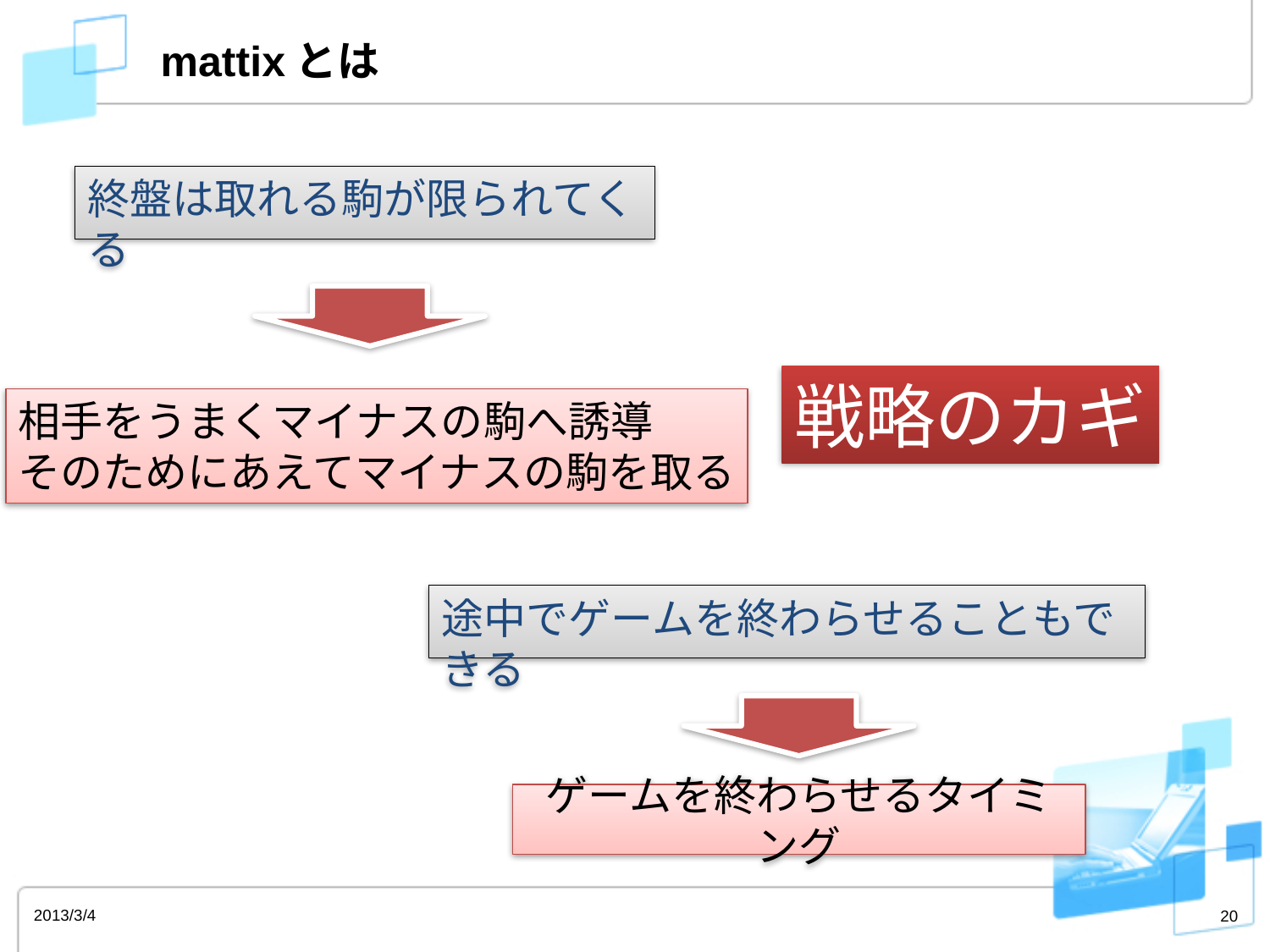

# mattixとは
終盤は取れる駒が限られてくる

戦略のカギ
相手をうまくマイナスの駒へ誘導
そのためにあえてマイナスの駒を取る
途中でゲームを終わらせることもできる

ゲームを終わらせるタイミング
2013/3/4
20